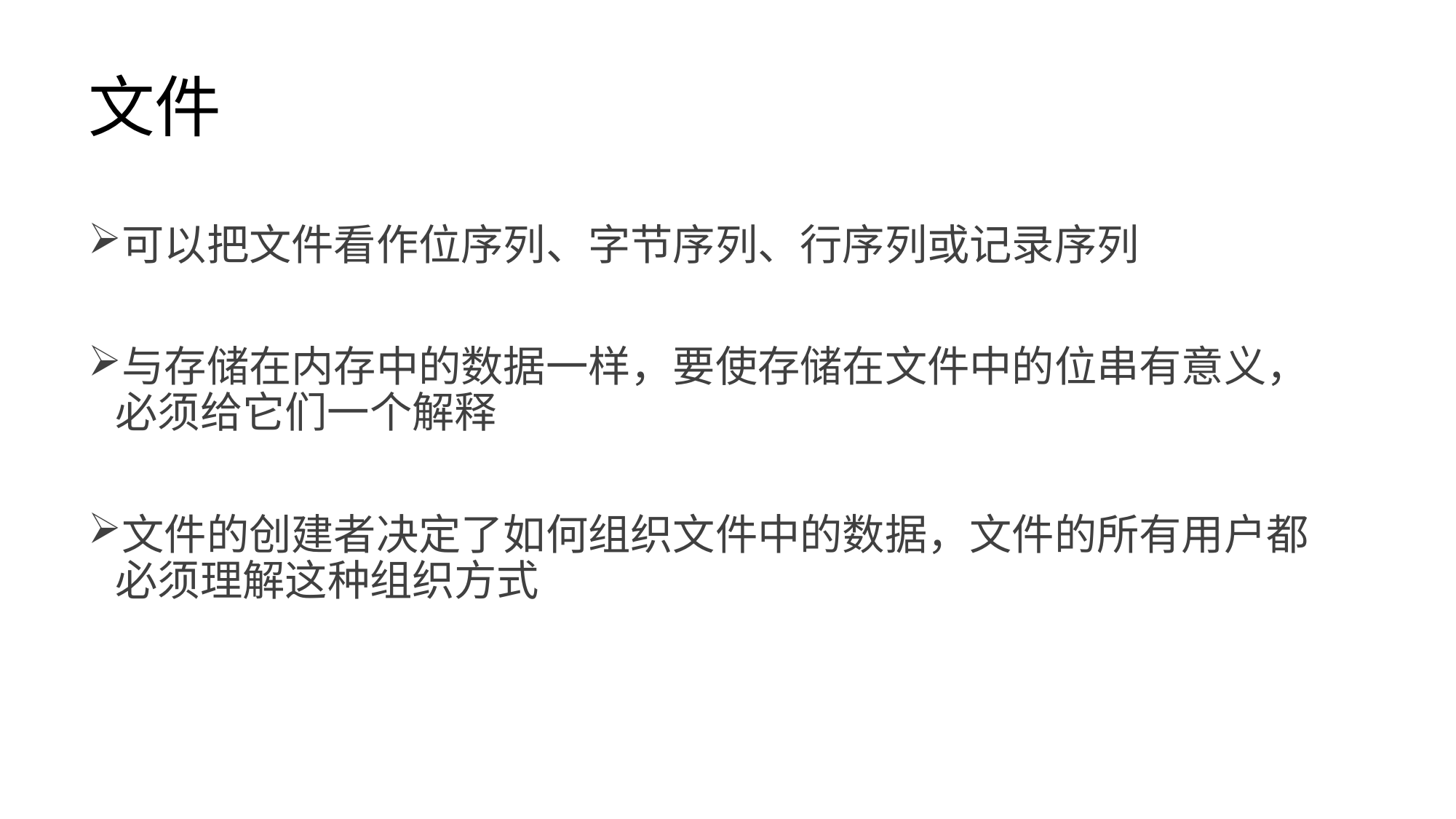

# 文件
可以把文件看作位序列、字节序列、行序列或记录序列

与存储在内存中的数据一样，要使存储在文件中的位串有意义，必须给它们一个解释

文件的创建者决定了如何组织文件中的数据，文件的所有用户都必须理解这种组织方式